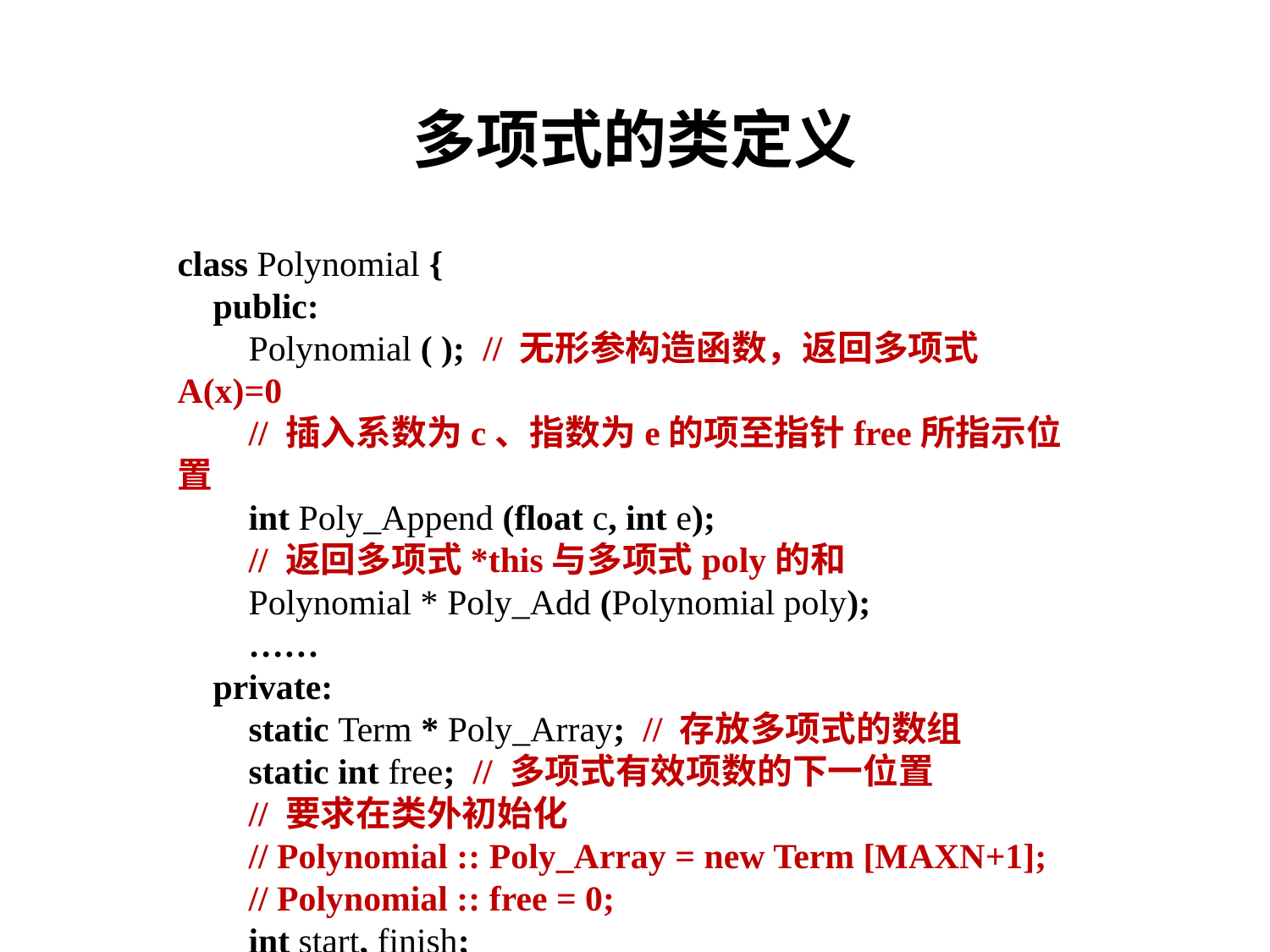

# 多项式的类定义
class Polynomial {
    public:
        Polynomial ( );  // 无形参构造函数，返回多项式A(x)=0
        // 插入系数为c、指数为e的项至指针free所指示位置
        int Poly_Append (float c, int e);
        // 返回多项式*this与多项式poly的和
        Polynomial * Poly_Add (Polynomial poly);
        ……
    private:
        static Term * Poly_Array;  // 存放多项式的数组
        static int free;  // 多项式有效项数的下一位置
        // 要求在类外初始化
        // Polynomial :: Poly_Array = new Term [MAXN+1];
        // Polynomial :: free = 0;
        int start, finish;
};